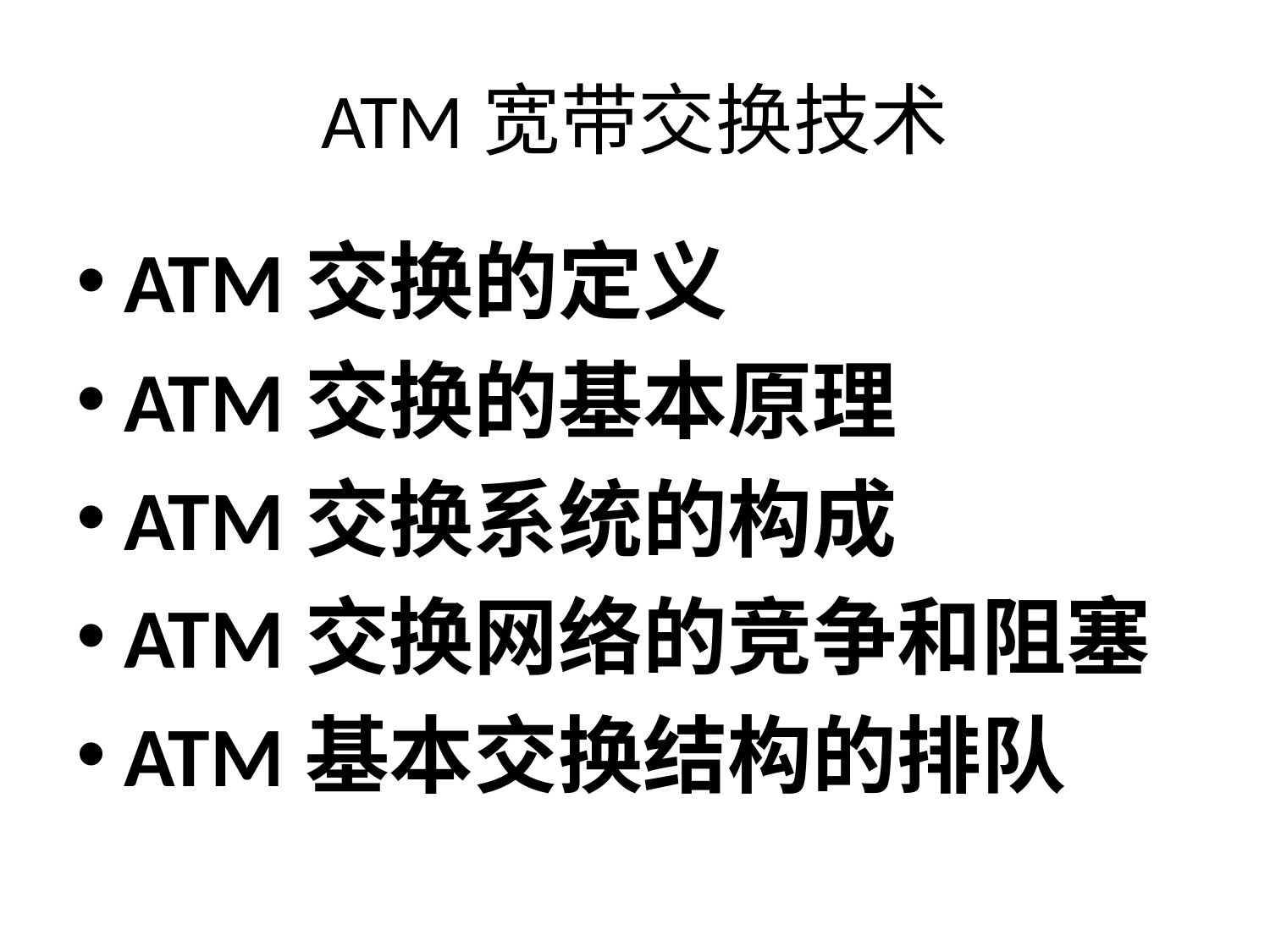

# ATM宽带交换技术
ATM交换的定义
ATM交换的基本原理
ATM交换系统的构成
ATM交换网络的竞争和阻塞
ATM基本交换结构的排队